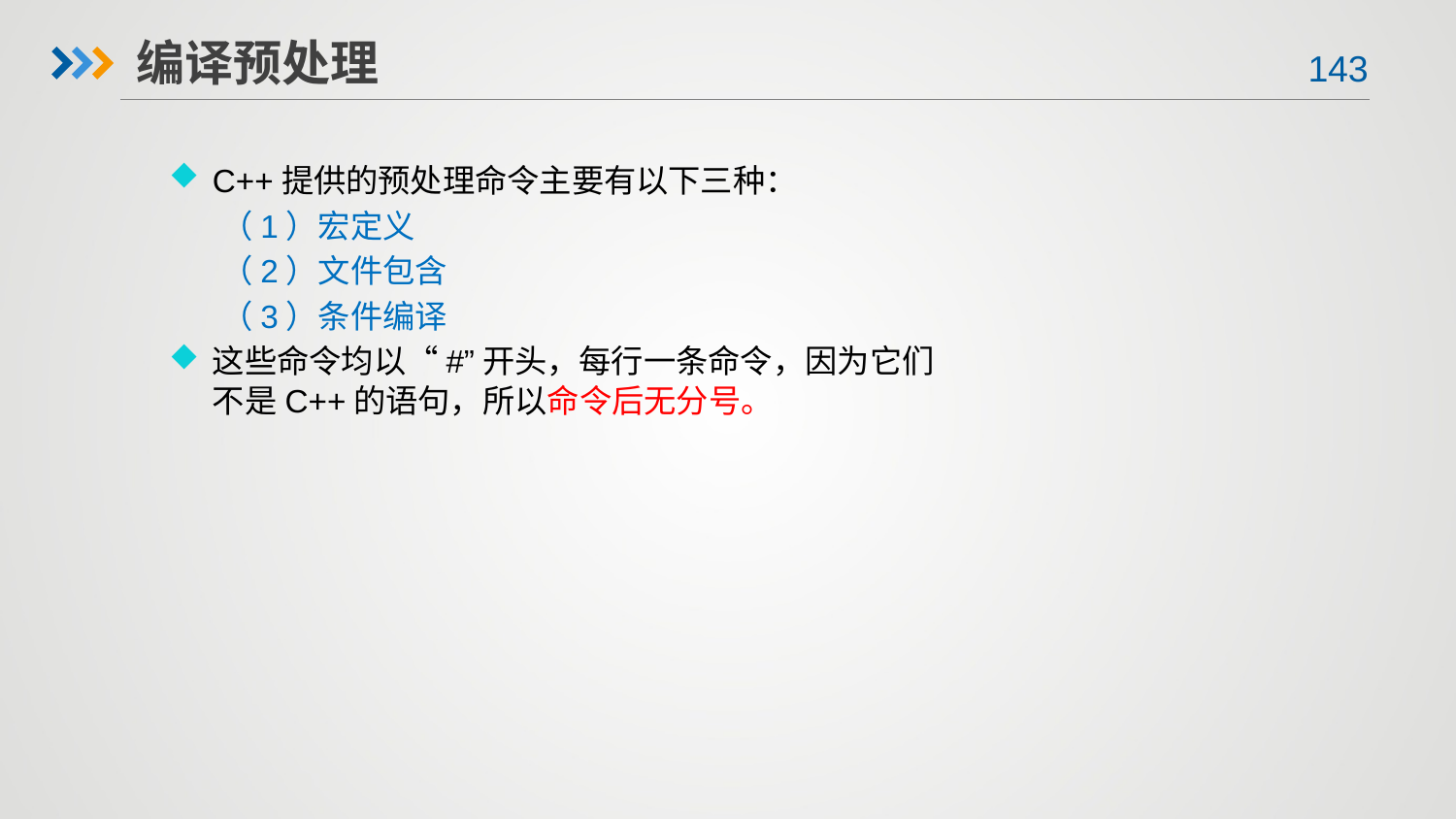

编译预处理
C++提供的预处理命令主要有以下三种：
      （1）宏定义
      （2）文件包含
      （3）条件编译
这些命令均以“#”开头，每行一条命令，因为它们不是C++的语句，所以命令后无分号。